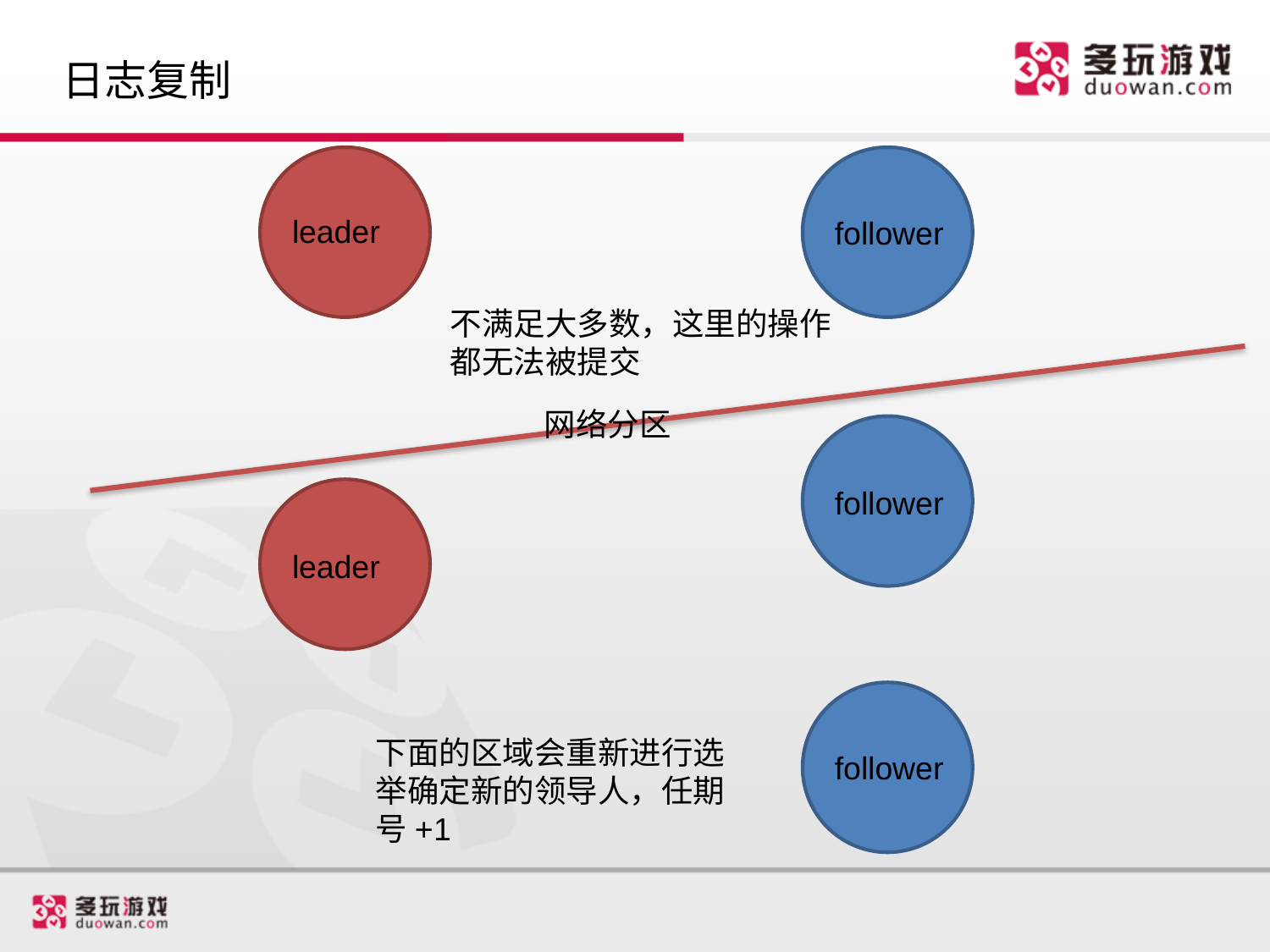

# 日志复制

leader
follower
不满足大多数，这里的操作都无法被提交
网络分区

follower

leader

下面的区域会重新进行选举确定新的领导人，任期号+1
follower